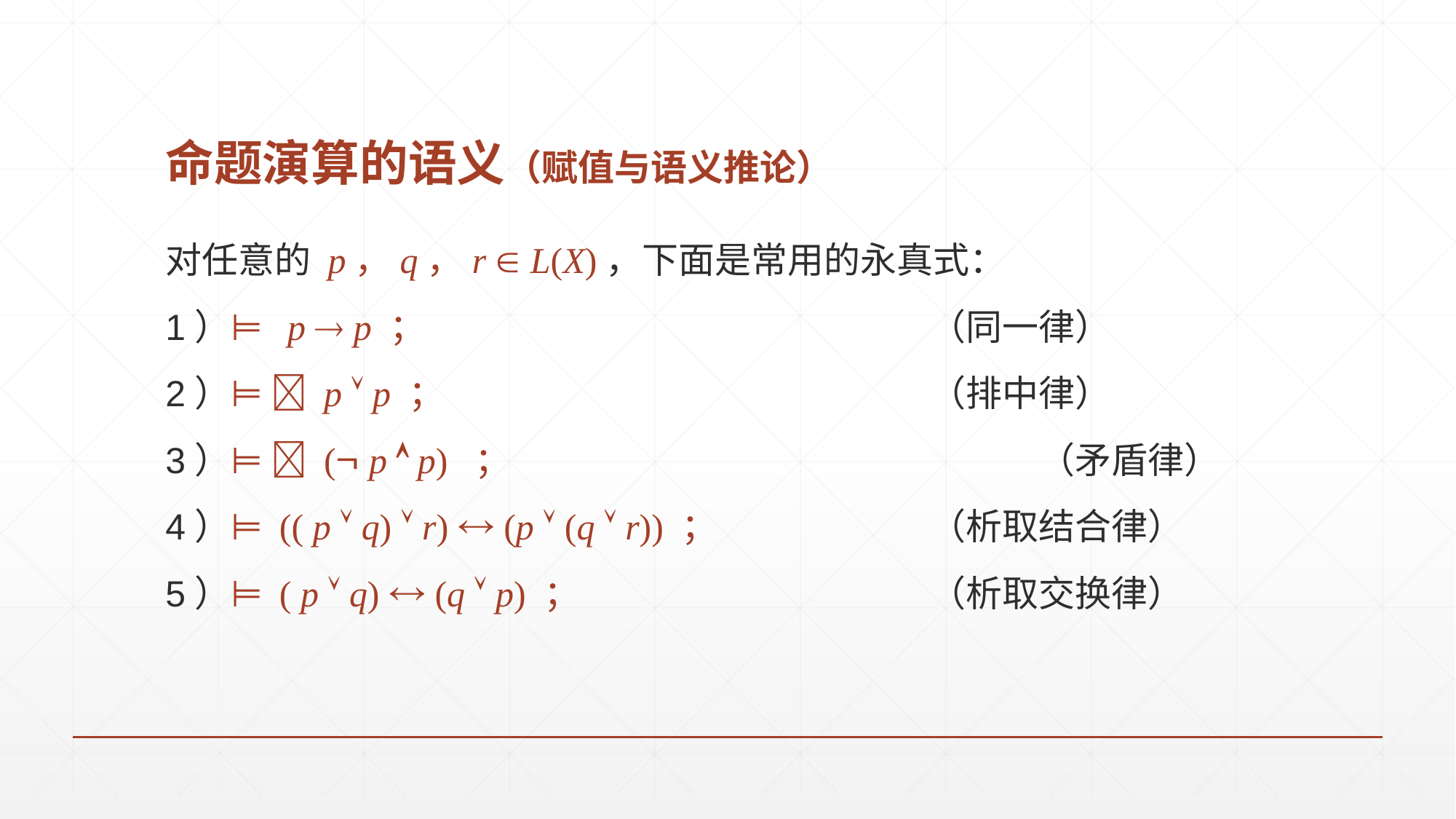

# 命题演算的语义（赋值与语义推论）
对任意的 p，q，r ∈ L(X)，下面是常用的永真式：
1）⊨  p → p ；					（同一律）
2）⊨ ¬ p ∨ p ；					（排中律）
3）⊨ ¬ (¬ p ∧ p)  ；					（矛盾律）
4）⊨ (( p ∨ q) ∨ r) ↔ (p ∨ (q ∨ r)) ；		（析取结合律）
5）⊨ ( p ∨ q) ↔ (q ∨ p) ；				（析取交换律）